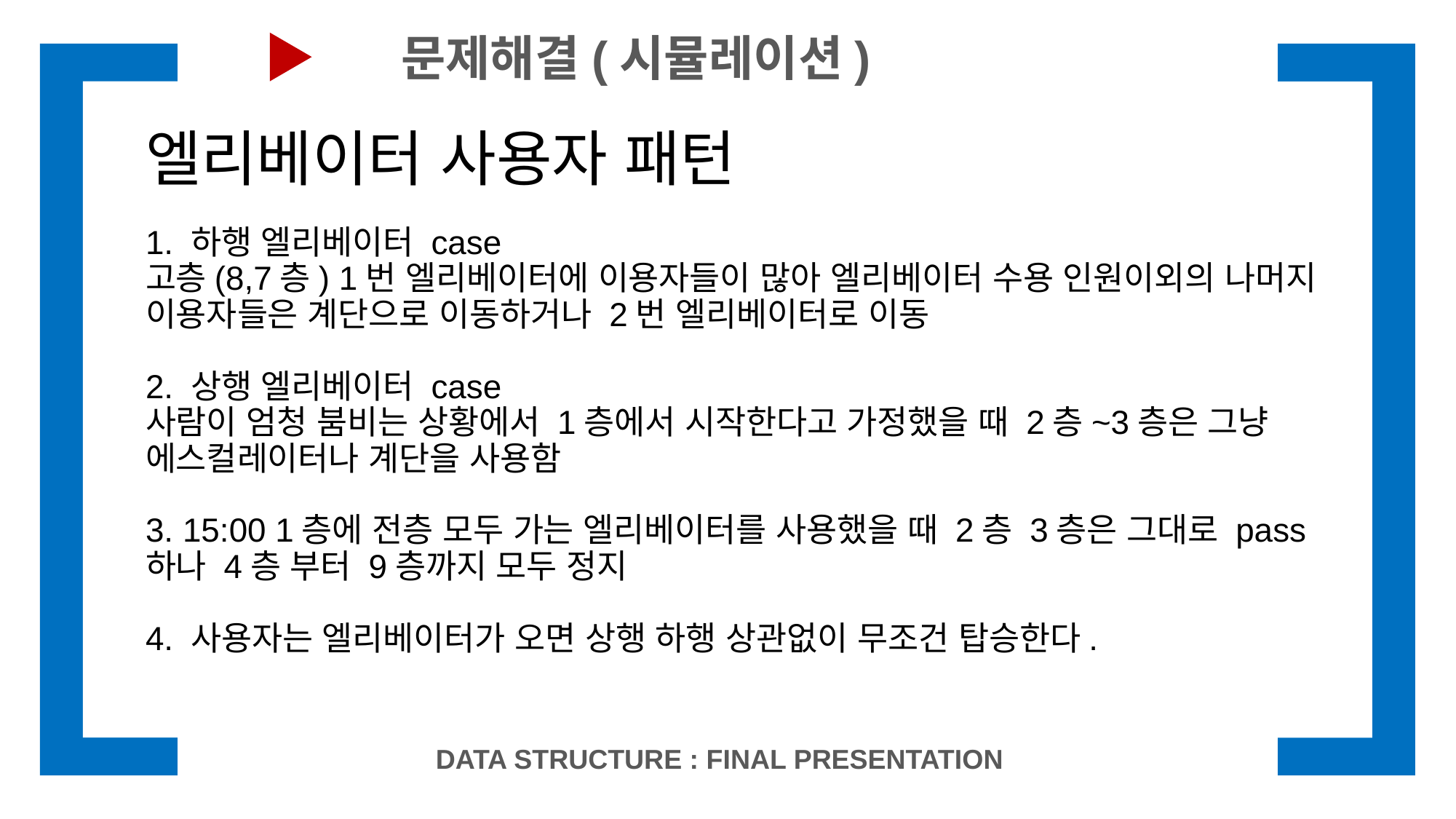

문제해결(시뮬레이션)
# 엘리베이터 사용자 패턴
1. 하행 엘리베이터 case
고층(8,7층) 1번 엘리베이터에 이용자들이 많아 엘리베이터 수용 인원이외의 나머지 이용자들은 계단으로 이동하거나 2번 엘리베이터로 이동

2. 상행 엘리베이터 case
사람이 엄청 붐비는 상황에서 1층에서 시작한다고 가정했을 때 2층~3층은 그냥 에스컬레이터나 계단을 사용함

3. 15:00 1층에 전층 모두 가는 엘리베이터를 사용했을 때 2층 3층은 그대로 pass하나 4층 부터 9층까지 모두 정지

4. 사용자는 엘리베이터가 오면 상행 하행 상관없이 무조건 탑승한다.